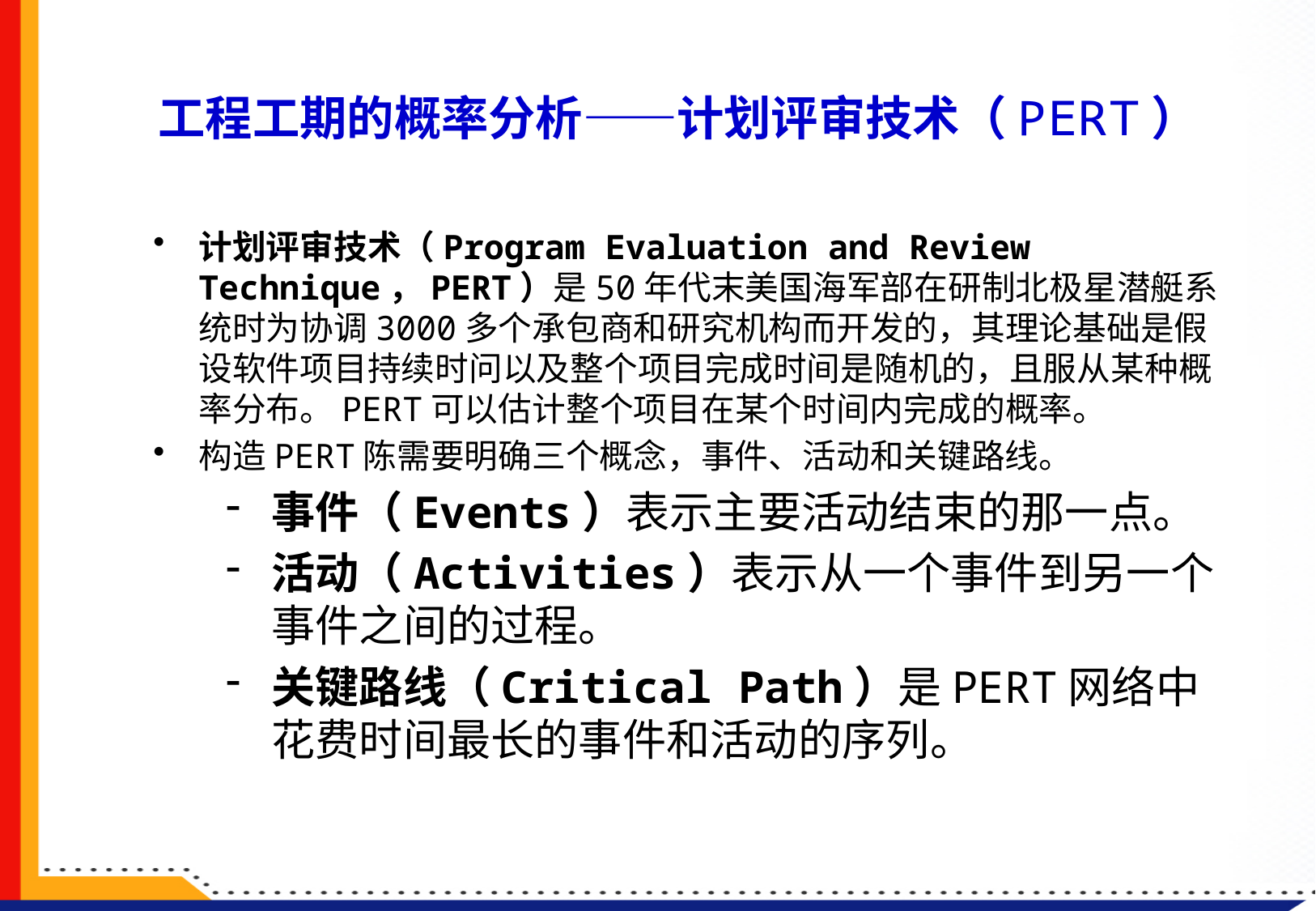

62
工程工期的概率分析——计划评审技术（PERT）
计划评审技术（Program Evaluation and Review Technique，PERT）是50年代末美国海军部在研制北极星潜艇系统时为协调3000多个承包商和研究机构而开发的，其理论基础是假设软件项目持续时问以及整个项目完成时间是随机的，且服从某种概率分布。PERT可以估计整个项目在某个时间内完成的概率。
构造PERT陈需要明确三个概念，事件、活动和关键路线。
事件（Events）表示主要活动结束的那一点。
活动（Activities）表示从一个事件到另一个事件之间的过程。
关键路线（Critical Path）是PERT网络中花费时间最长的事件和活动的序列。